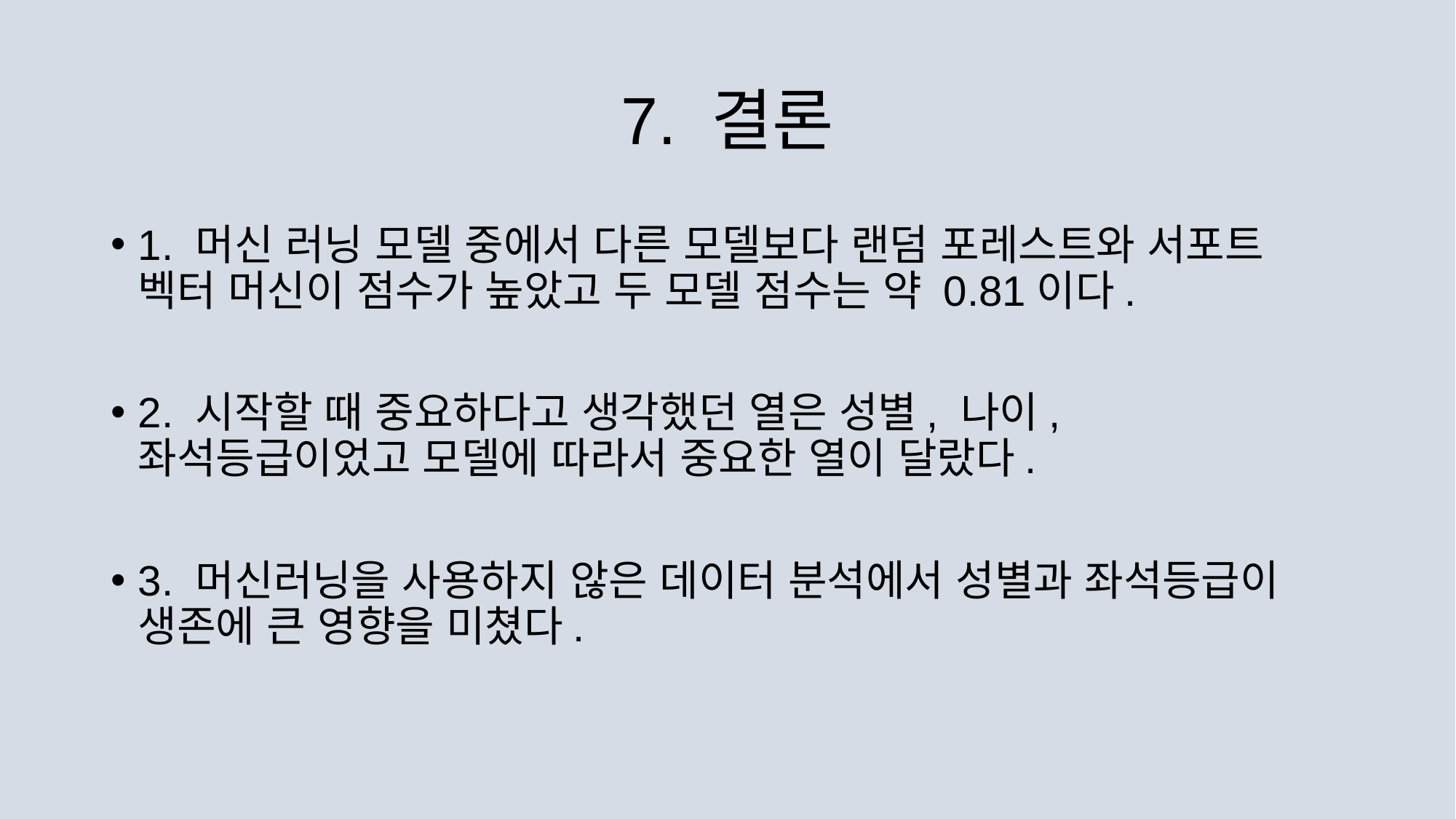

# 7. 결론
1. 머신 러닝 모델 중에서 다른 모델보다 랜덤 포레스트와 서포트 벡터 머신이 점수가 높았고 두 모델 점수는 약 0.81이다.

2. 시작할 때 중요하다고 생각했던 열은 성별, 나이, 좌석등급이었고 모델에 따라서 중요한 열이 달랐다.

3. 머신러닝을 사용하지 않은 데이터 분석에서 성별과 좌석등급이 생존에 큰 영향을 미쳤다.